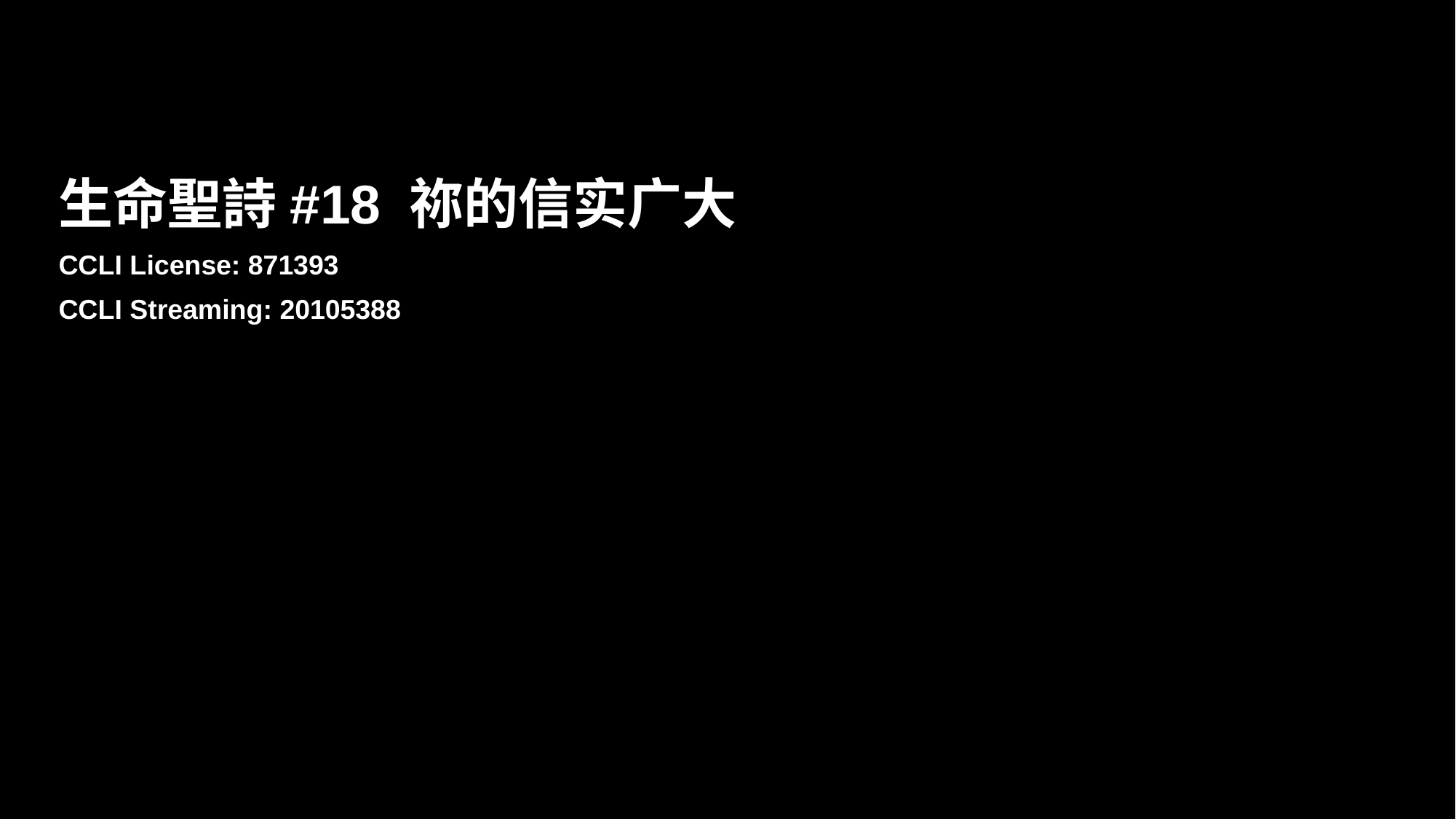

生命聖詩#18 祢的信实广大
CCLI License: 871393
CCLI Streaming: 20105388